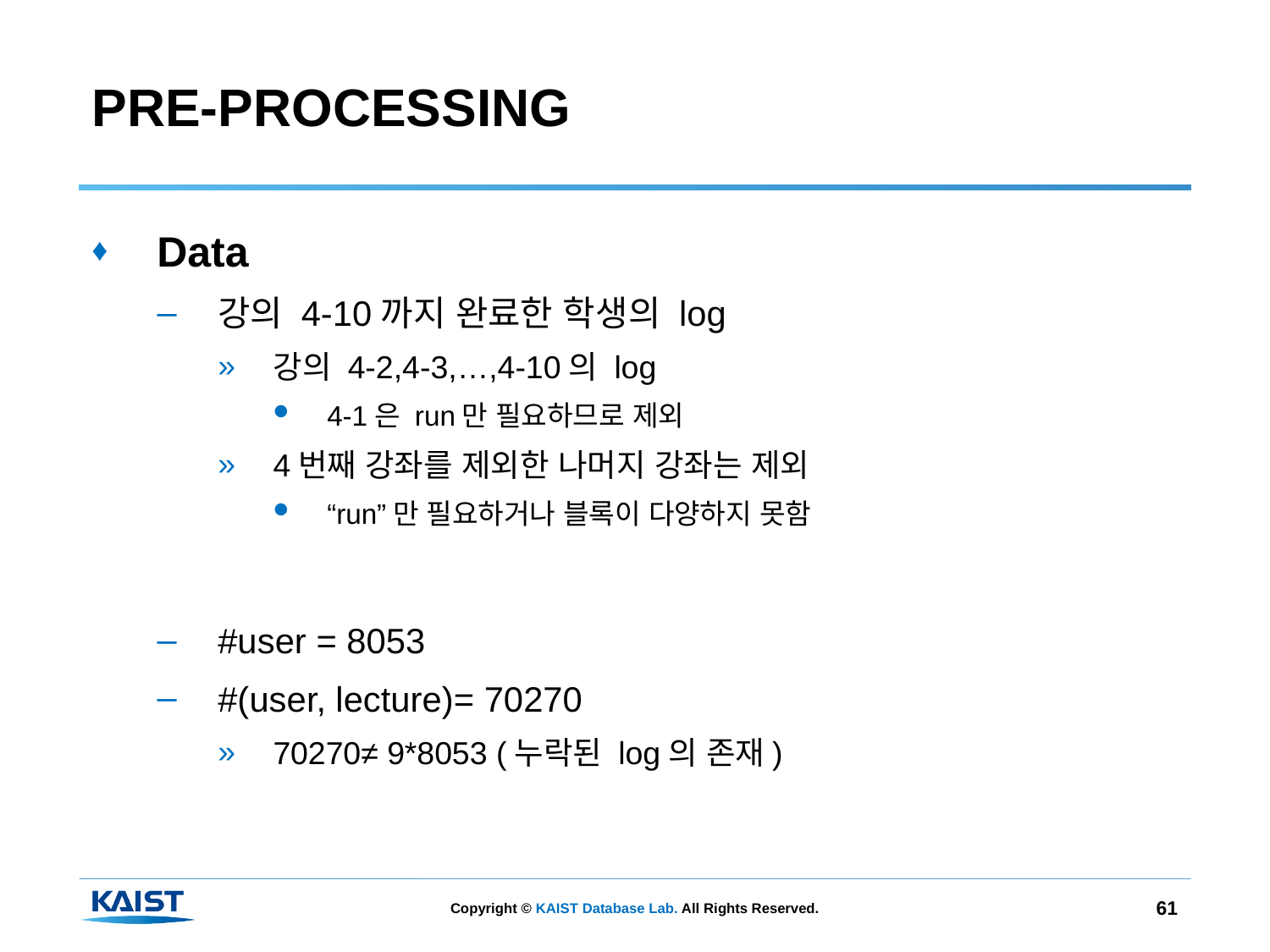

# Pre-processing
Data
강의 4-10까지 완료한 학생의 log
강의 4-2,4-3,…,4-10의 log
4-1은 run만 필요하므로 제외
4번째 강좌를 제외한 나머지 강좌는 제외
“run”만 필요하거나 블록이 다양하지 못함

#user = 8053
#(user, lecture)= 70270
70270≠ 9*8053 (누락된 log의 존재)
61